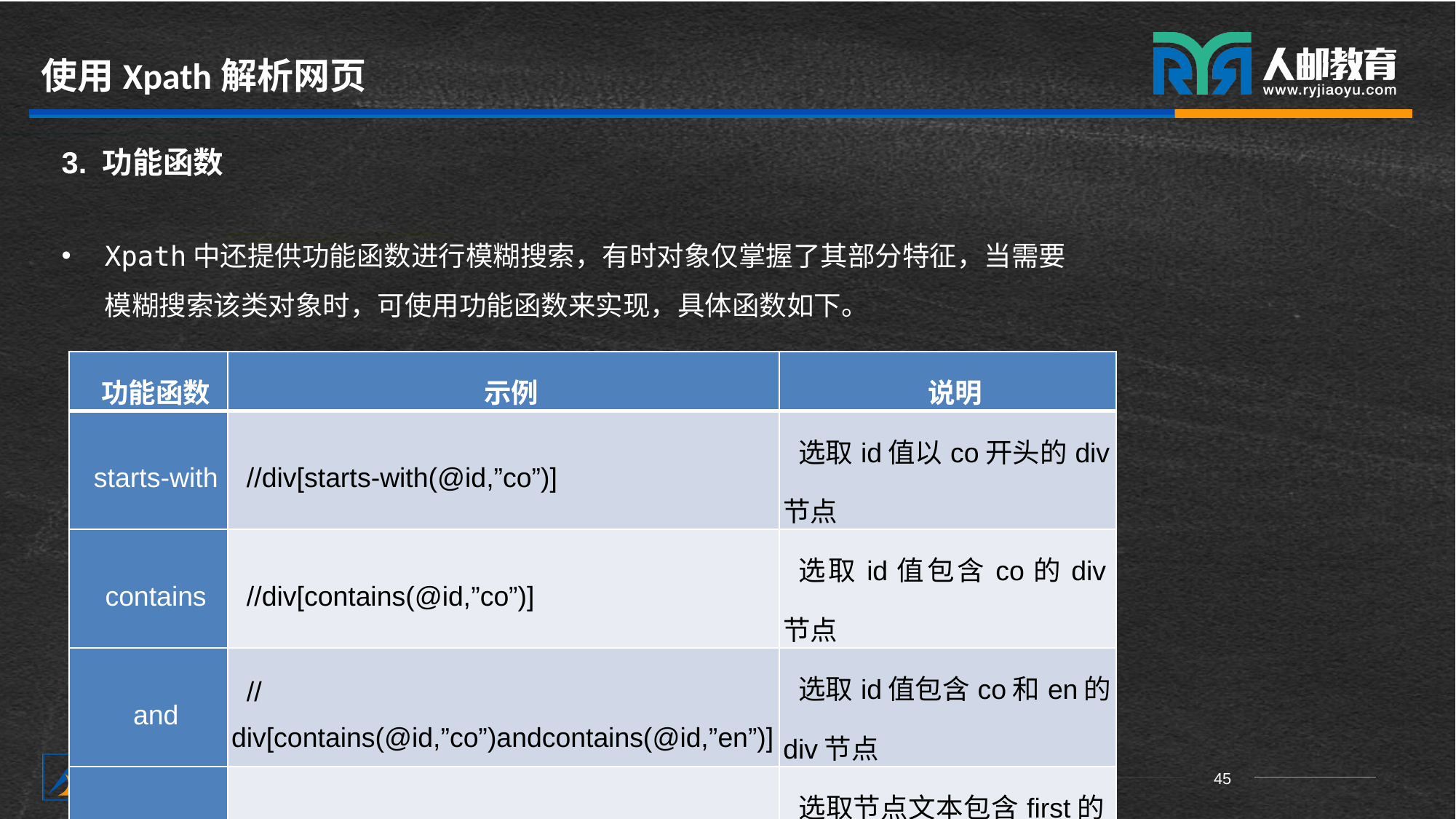

# 使用Xpath解析网页
3. 功能函数
Xpath中还提供功能函数进行模糊搜索，有时对象仅掌握了其部分特征，当需要模糊搜索该类对象时，可使用功能函数来实现，具体函数如下。

| 功能函数 | 示例 | 说明 |
| --- | --- | --- |
| starts-with | //div[starts-with(@id,”co”)] | 选取id值以co开头的div节点 |
| contains | //div[contains(@id,”co”)] | 选取id值包含co的div节点 |
| and | //div[contains(@id,”co”)andcontains(@id,”en”)] | 选取id值包含co和en的div节点 |
| text() | //li[contains(text(),”first”)] | 选取节点文本包含first的div节点 |